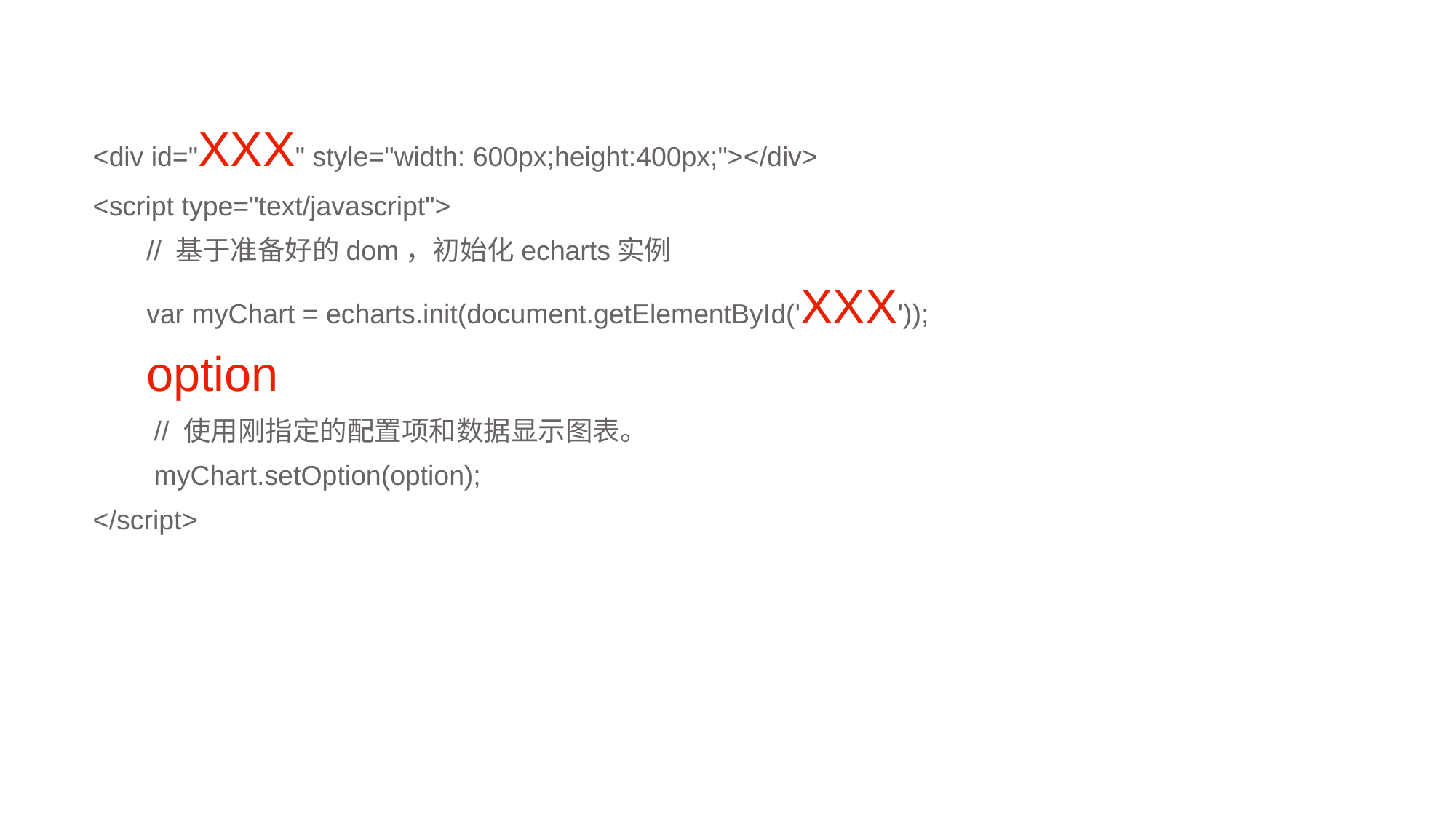

<div id="XXX" style="width: 600px;height:400px;"></div>
<script type="text/javascript">
       // 基于准备好的dom，初始化echarts实例
       var myChart = echarts.init(document.getElementById('XXX'));
       option
        // 使用刚指定的配置项和数据显示图表。
        myChart.setOption(option);
</script>